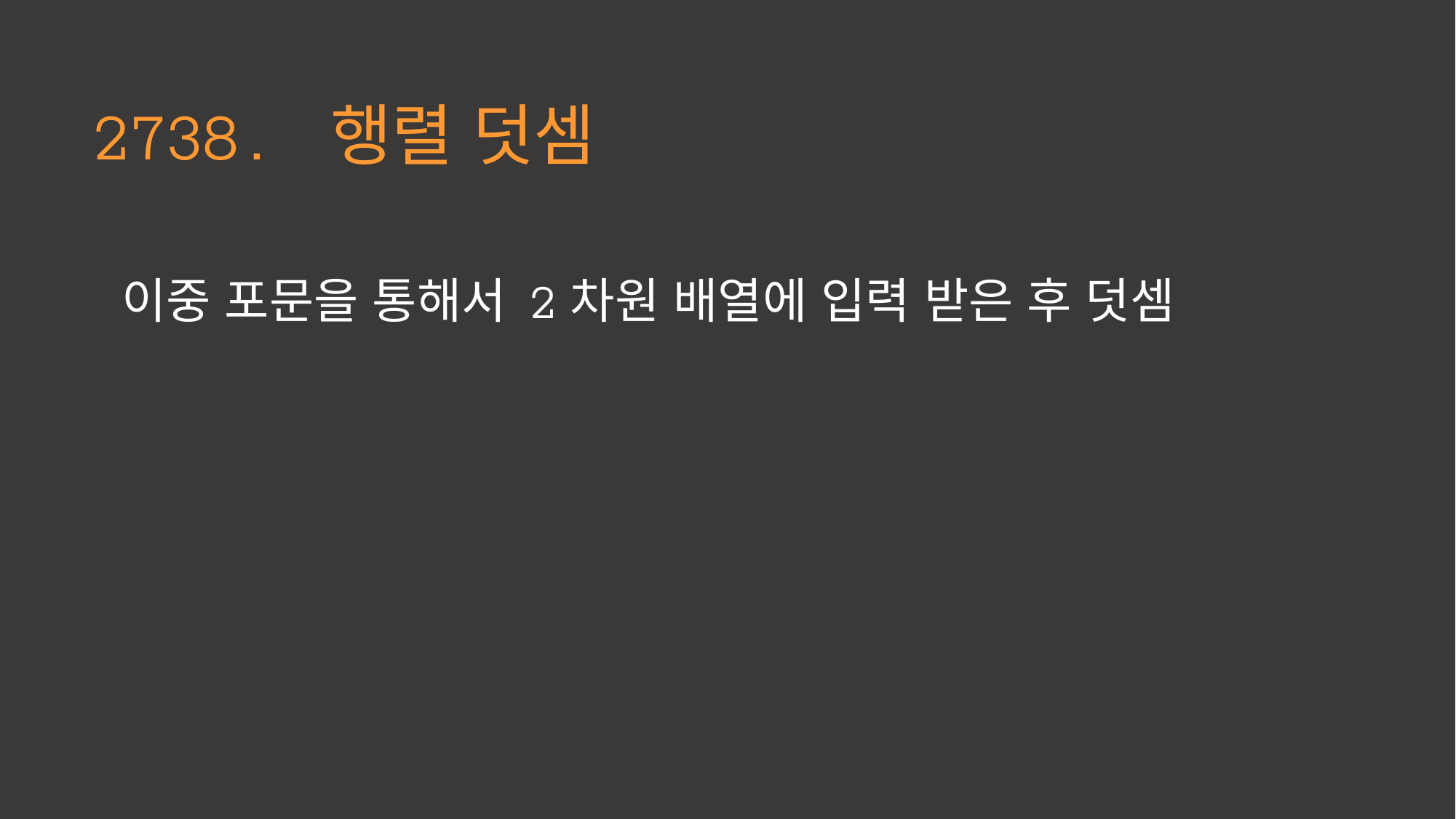

2738. 행렬 덧셈
 이중 포문을 통해서 2차원 배열에 입력 받은 후 덧셈